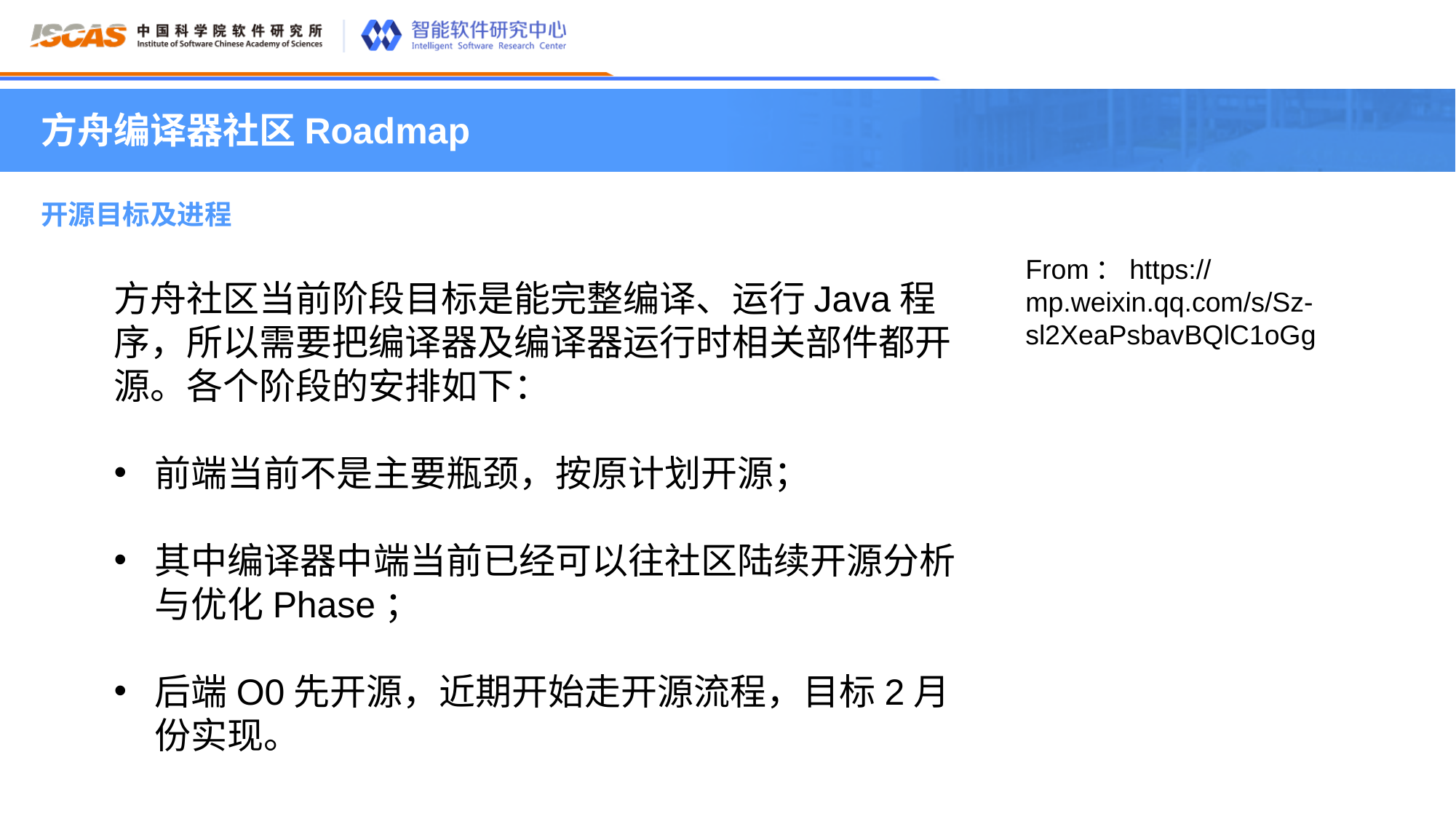

方舟编译器社区Roadmap
开源目标及进程
From：https://mp.weixin.qq.com/s/Sz-sl2XeaPsbavBQlC1oGg
方舟社区当前阶段目标是能完整编译、运行Java程序，所以需要把编译器及编译器运行时相关部件都开源。各个阶段的安排如下：

前端当前不是主要瓶颈，按原计划开源；

其中编译器中端当前已经可以往社区陆续开源分析与优化Phase；

后端O0先开源，近期开始走开源流程，目标2月份实现。